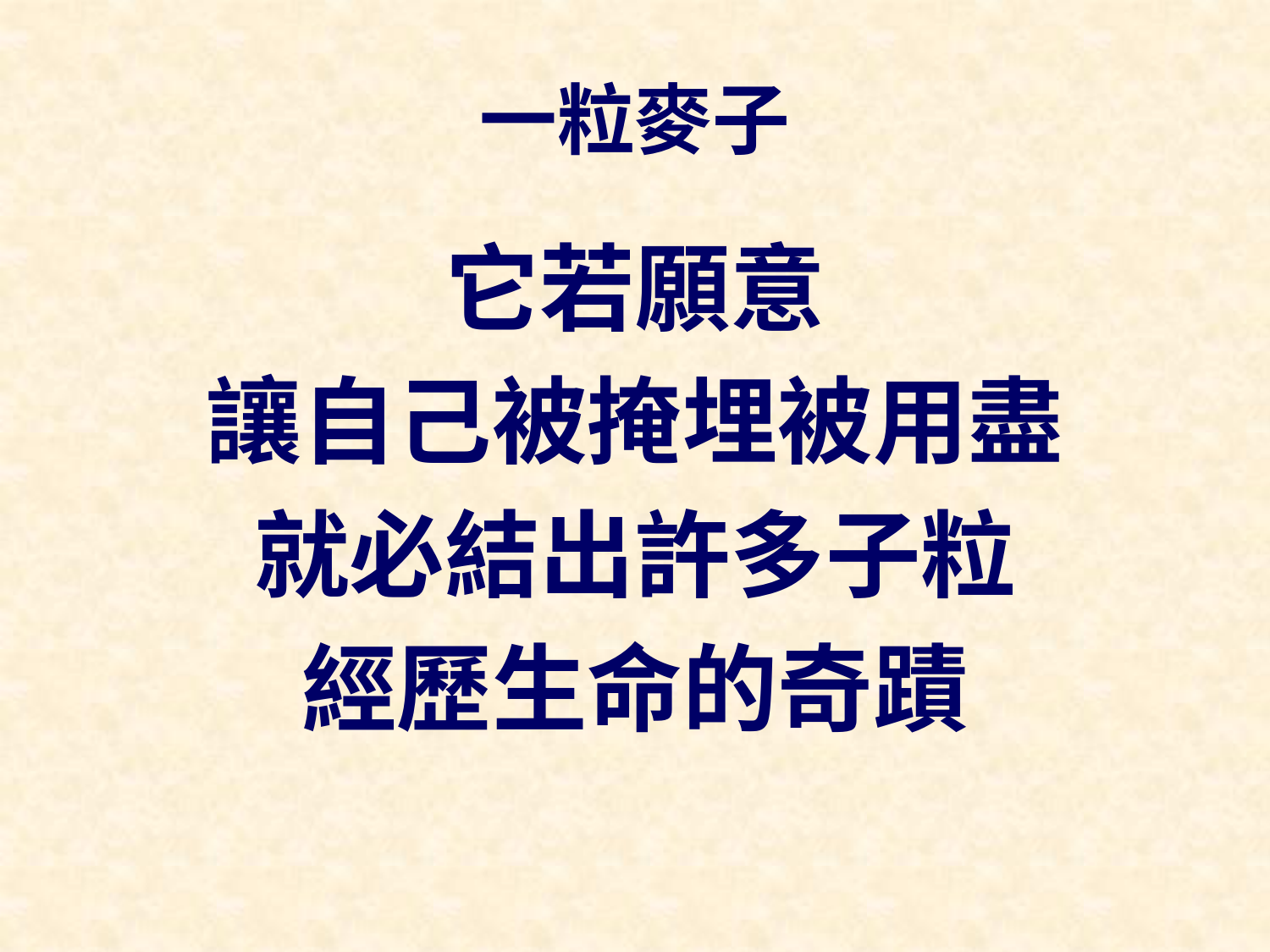

# 一粒麥子
它若願意
讓自己被掩埋被用盡
就必結出許多子粒
經歷生命的奇蹟